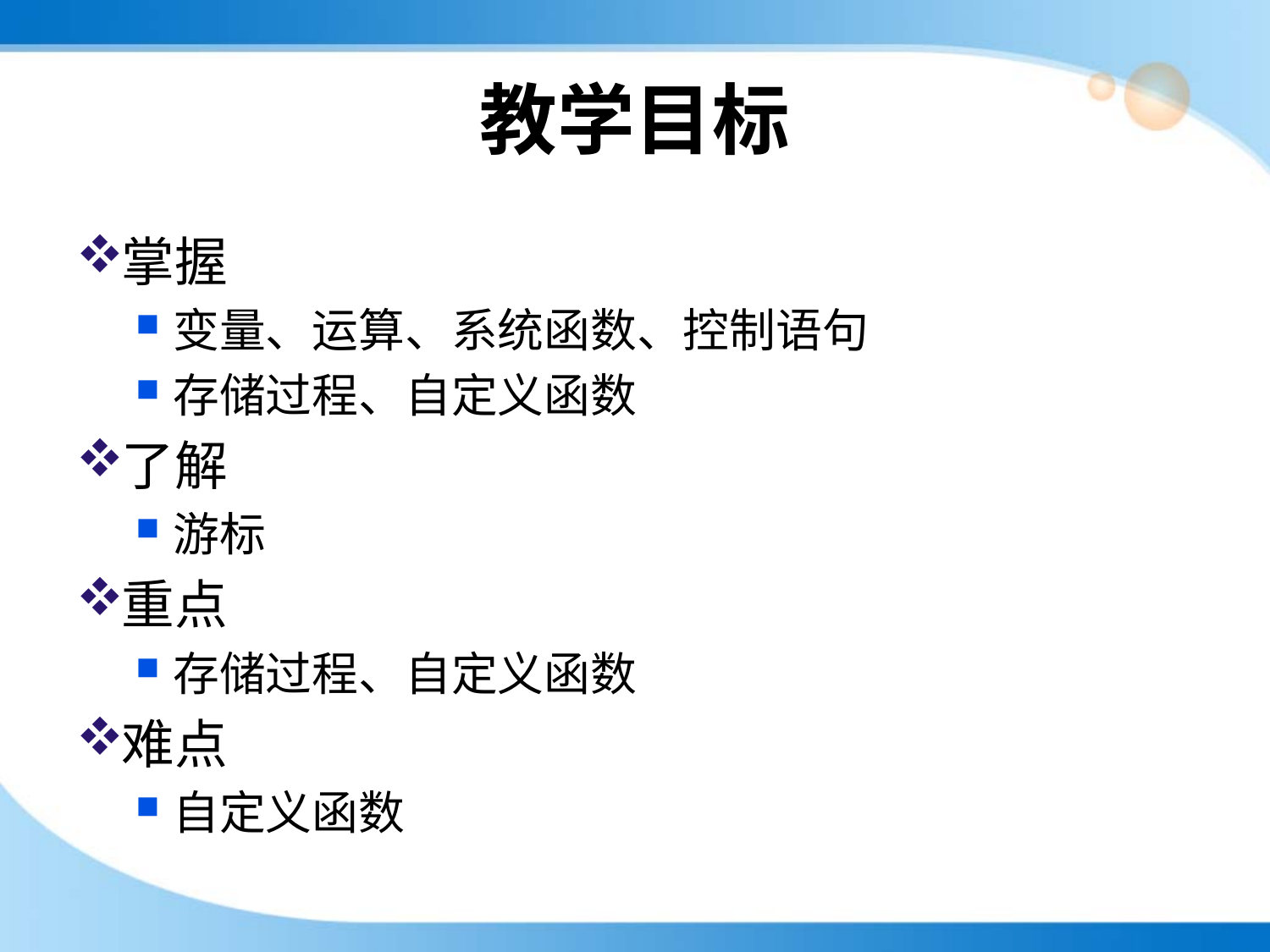

# 教学目标
掌握
变量、运算、系统函数、控制语句
存储过程、自定义函数
了解
游标
重点
存储过程、自定义函数
难点
自定义函数